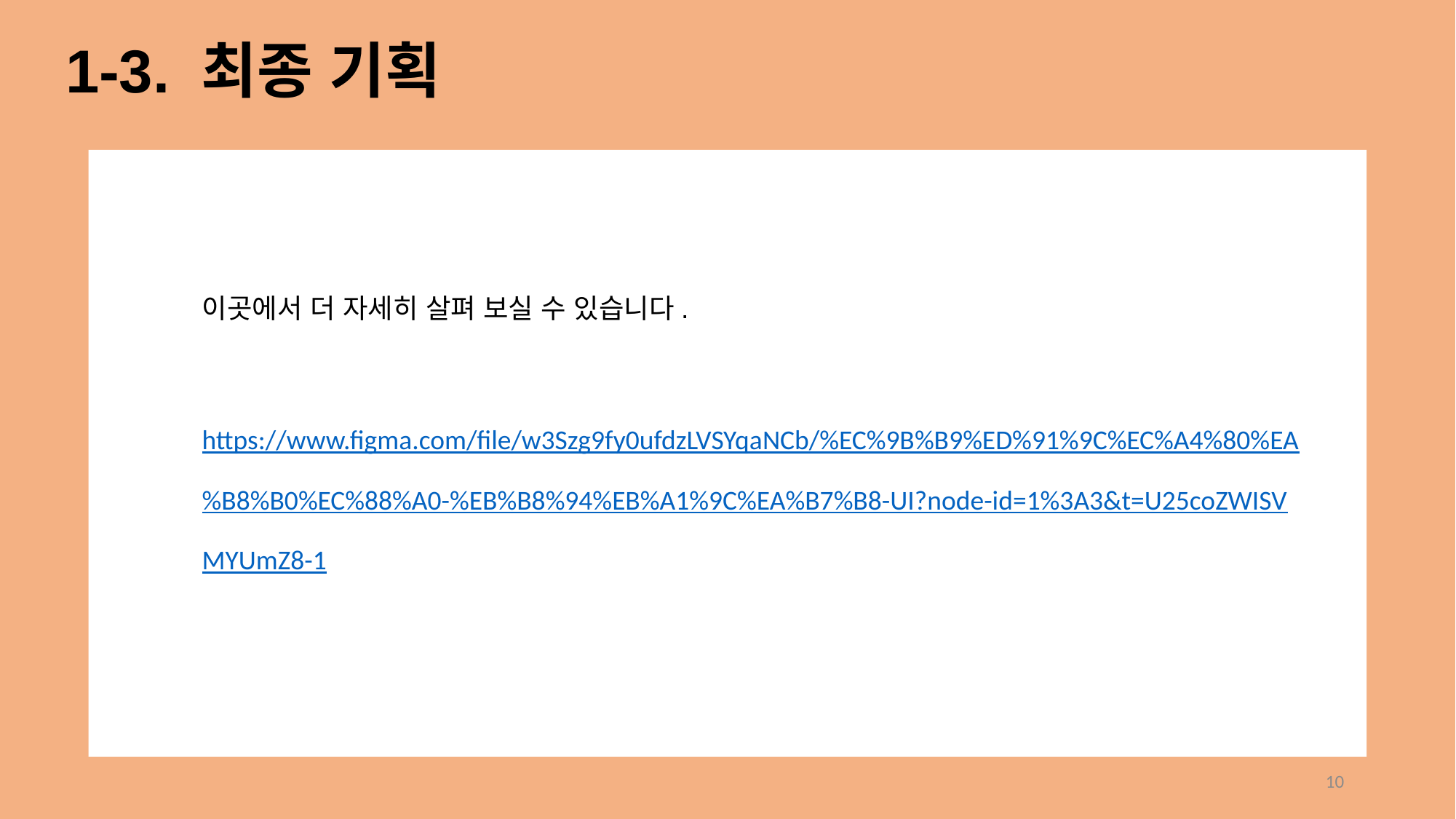

# 1-3. 최종 기획

이곳에서 더 자세히 살펴 보실 수 있습니다.

https://www.figma.com/file/w3Szg9fy0ufdzLVSYqaNCb/%EC%9B%B9%ED%91%9C%EC%A4%80%EA%B8%B0%EC%88%A0-%EB%B8%94%EB%A1%9C%EA%B7%B8-UI?node-id=1%3A3&t=U25coZWISVMYUmZ8-1

10